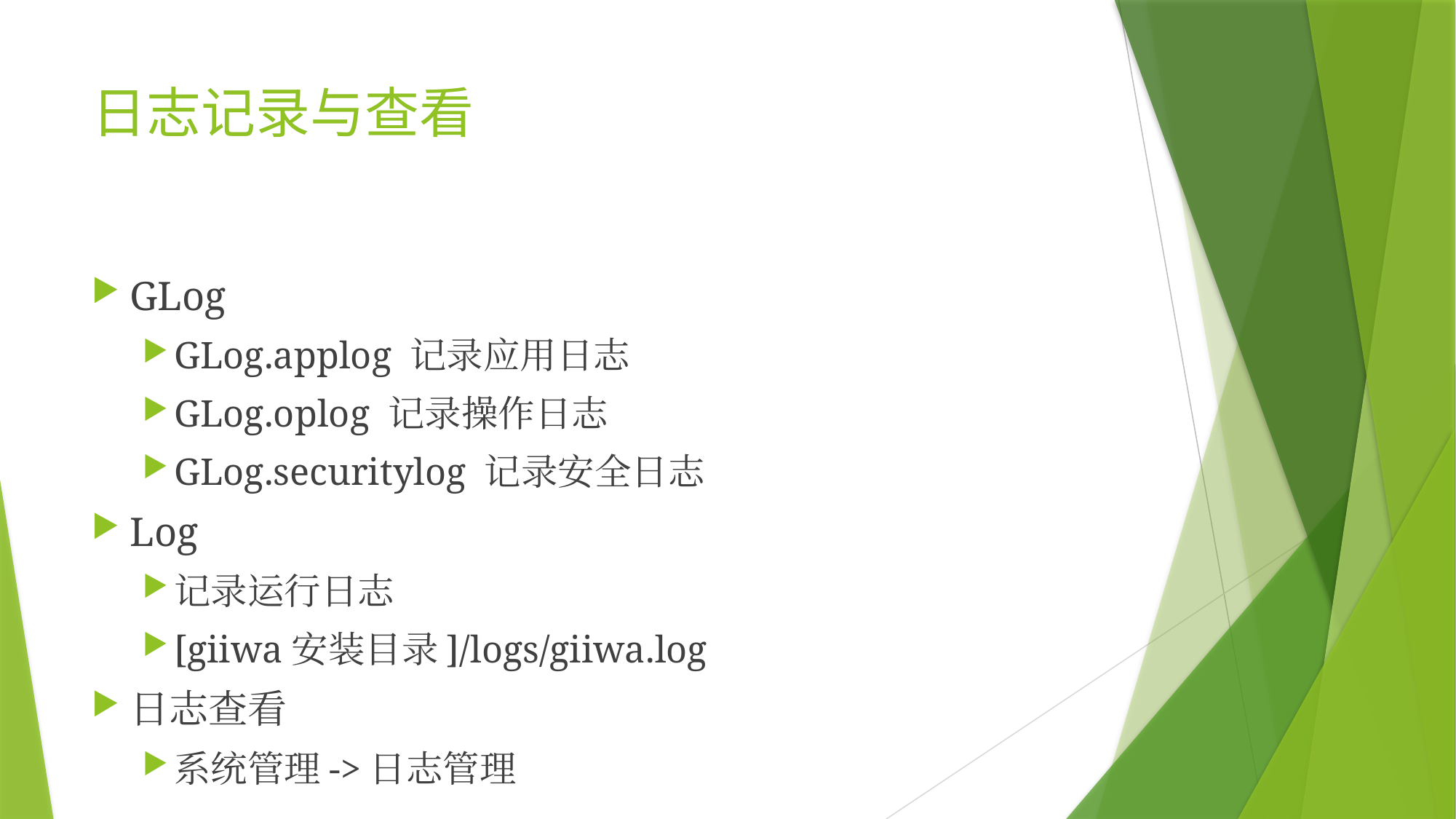

# 日志记录与查看
GLog
GLog.applog 记录应用日志
GLog.oplog 记录操作日志
GLog.securitylog 记录安全日志
Log
记录运行日志
[giiwa安装目录]/logs/giiwa.log
日志查看
系统管理->日志管理